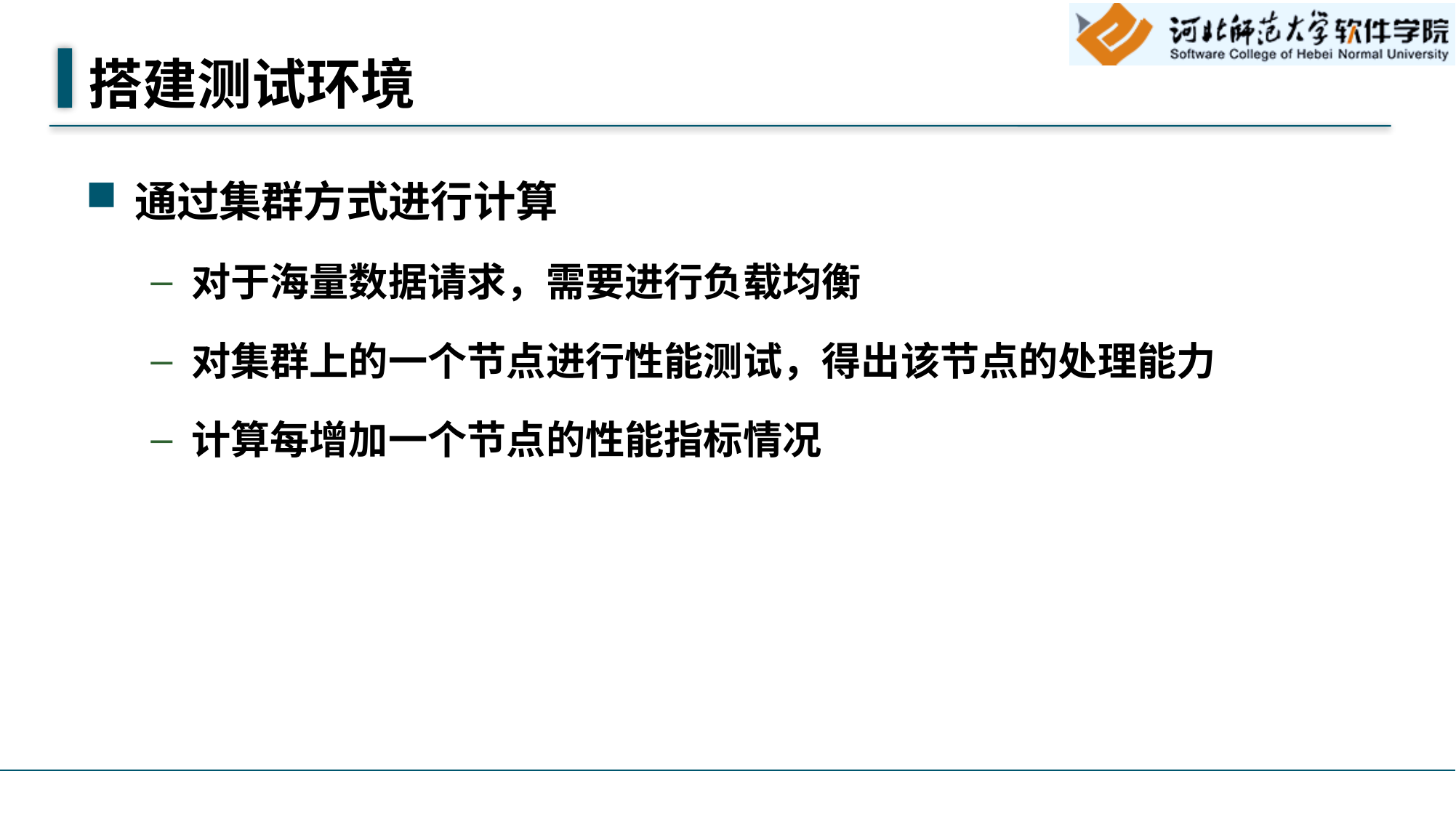

# 搭建测试环境
通过集群方式进行计算
对于海量数据请求，需要进行负载均衡
对集群上的一个节点进行性能测试，得出该节点的处理能力
计算每增加一个节点的性能指标情况